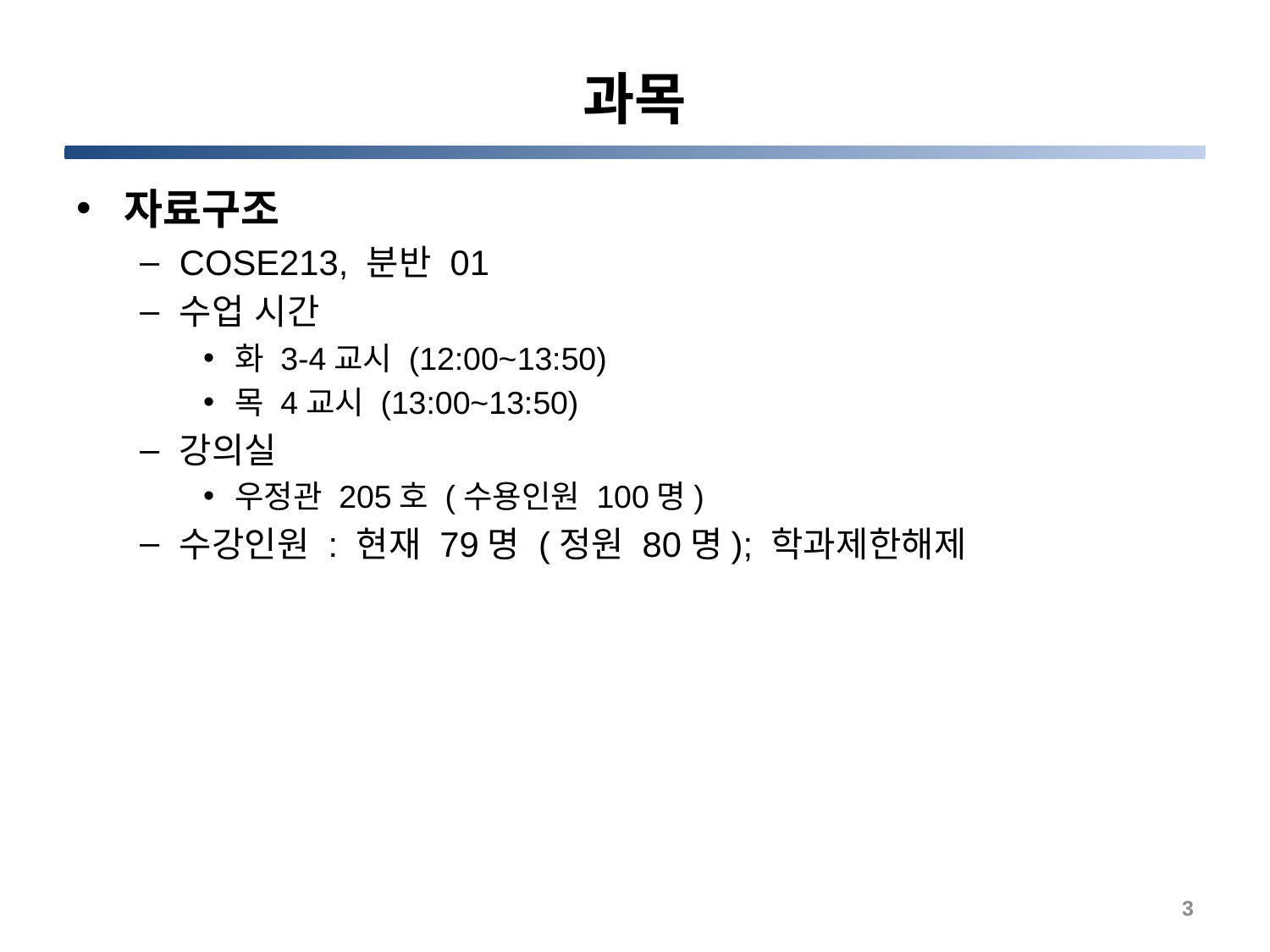

# 과목
자료구조
COSE213, 분반 01
수업 시간
화 3-4교시 (12:00~13:50)
목 4교시 (13:00~13:50)
강의실
우정관 205호 (수용인원 100명)
수강인원 : 현재 79명 (정원 80명); 학과제한해제

3